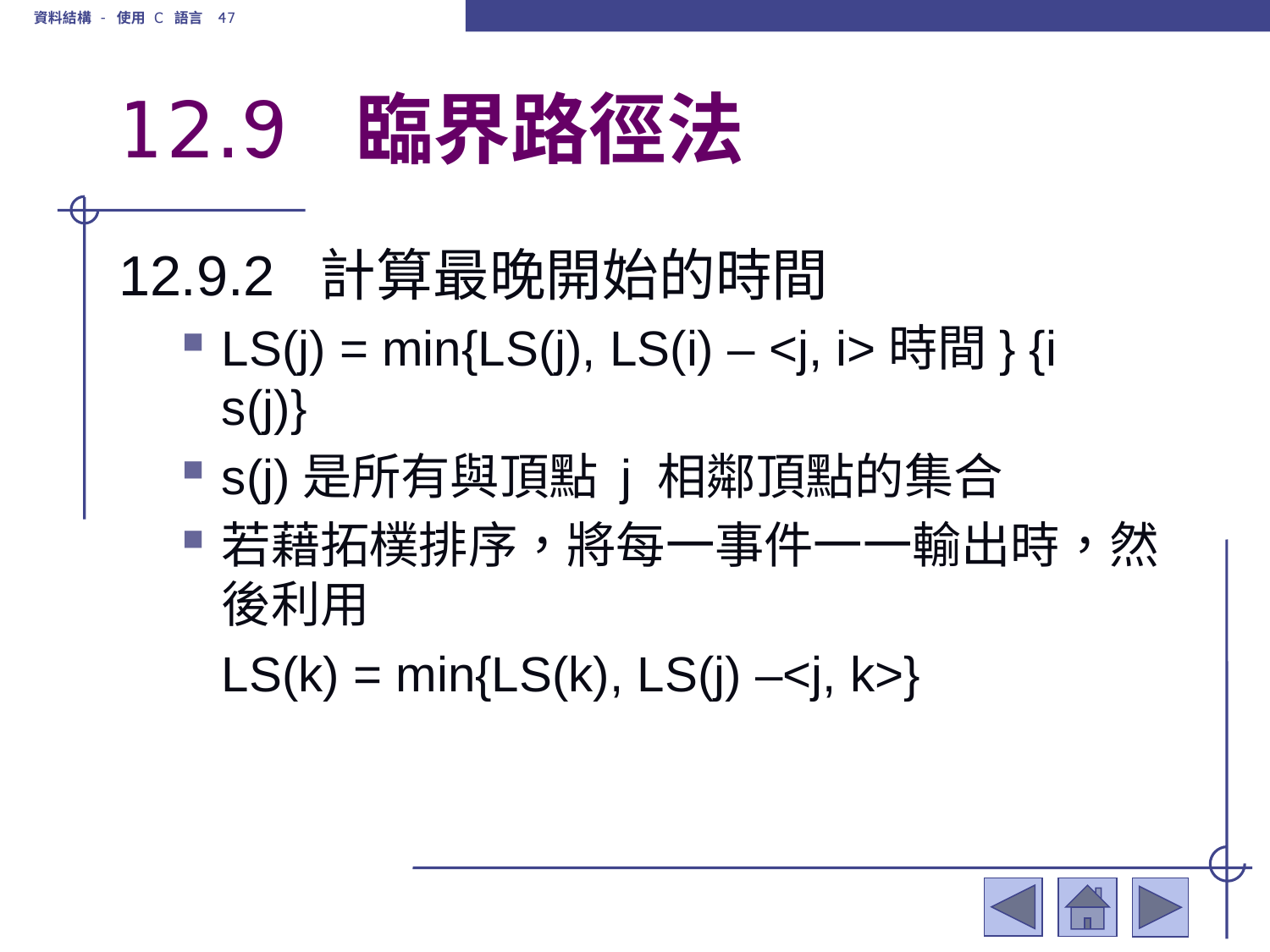

資料結構 - 使用 C 語言   47
# 12.9  臨界路徑法
12.9.2  計算最晚開始的時間
LS(j) = min{LS(j), LS(i) – <j, i>時間} {i    s(j)}
s(j)是所有與頂點 j 相鄰頂點的集合
若藉拓樸排序，將每一事件一一輸出時，然後利用
	LS(k) = min{LS(k), LS(j) –<j, k>}